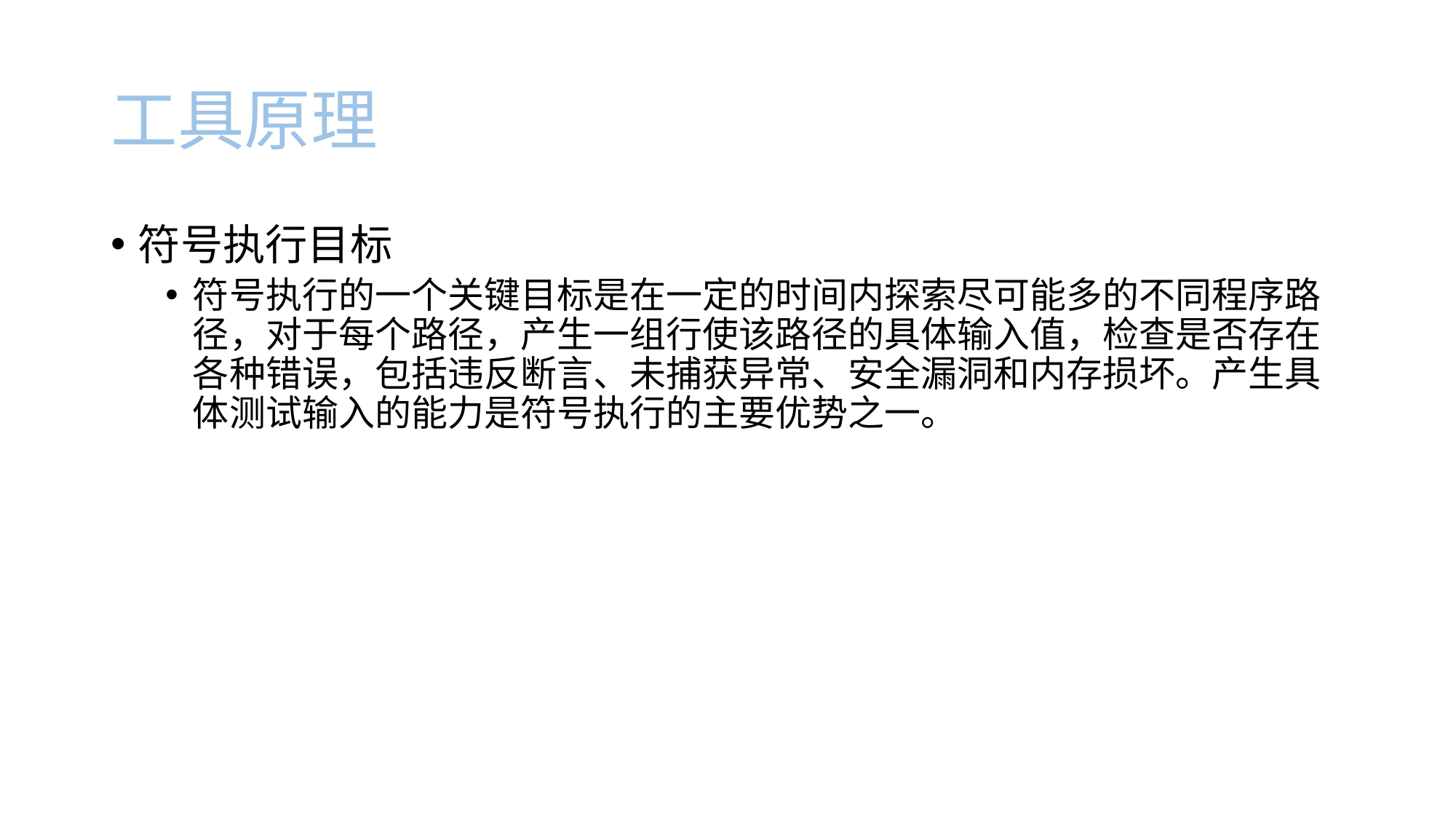

# 工具原理
符号执行目标
符号执行的一个关键目标是在一定的时间内探索尽可能多的不同程序路径，对于每个路径，产生一组行使该路径的具体输入值，检查是否存在各种错误，包括违反断言、未捕获异常、安全漏洞和内存损坏。产生具体测试输入的能力是符号执行的主要优势之一。